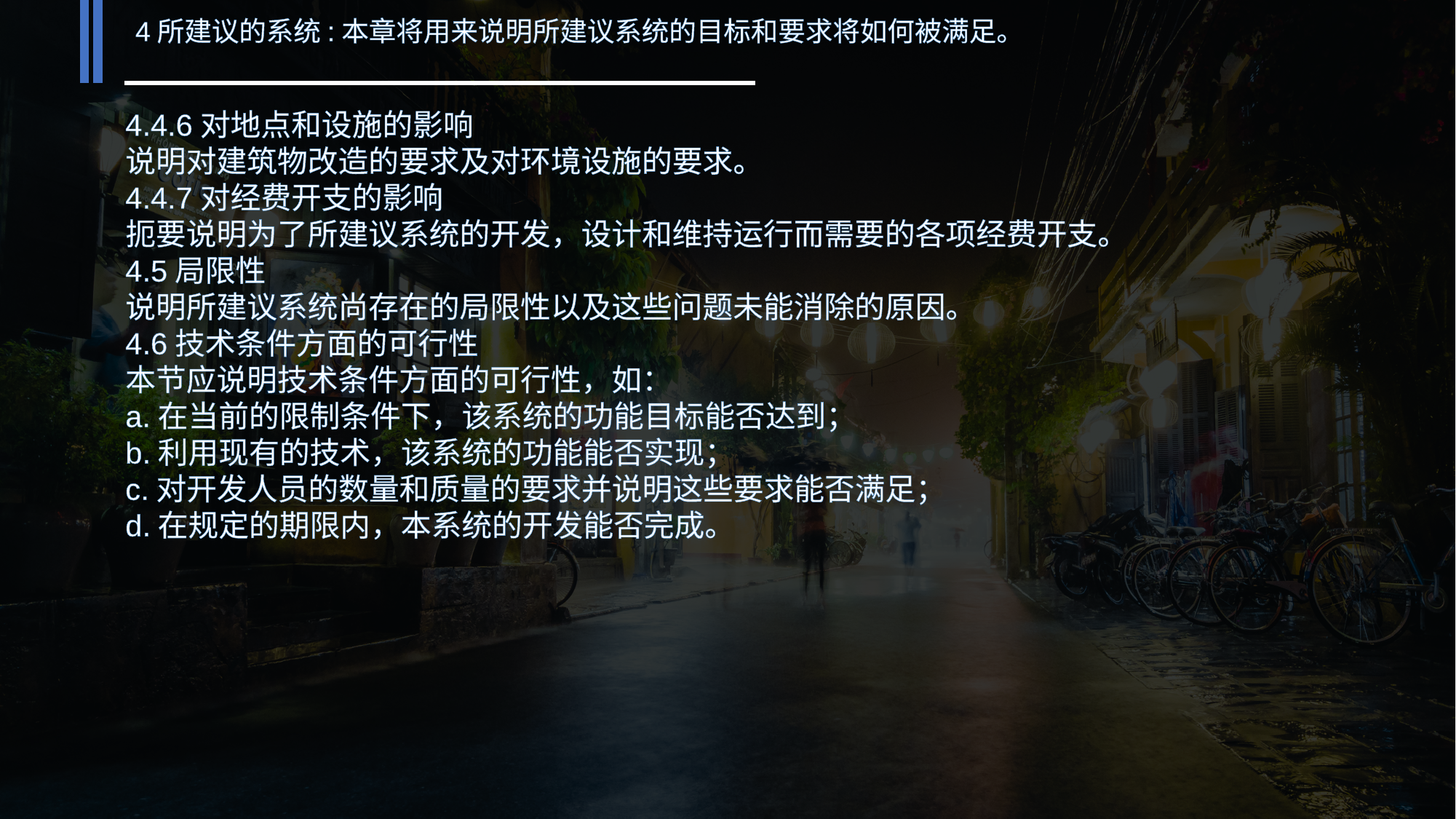

4所建议的系统:本章将用来说明所建议系统的目标和要求将如何被满足。
4.4.6对地点和设施的影响
说明对建筑物改造的要求及对环境设施的要求。
4.4.7对经费开支的影响
扼要说明为了所建议系统的开发，设计和维持运行而需要的各项经费开支。
4.5局限性
说明所建议系统尚存在的局限性以及这些问题未能消除的原因。
4.6技术条件方面的可行性
本节应说明技术条件方面的可行性，如：
a.在当前的限制条件下，该系统的功能目标能否达到；
b.利用现有的技术，该系统的功能能否实现；
c.对开发人员的数量和质量的要求并说明这些要求能否满足；
d.在规定的期限内，本系统的开发能否完成。